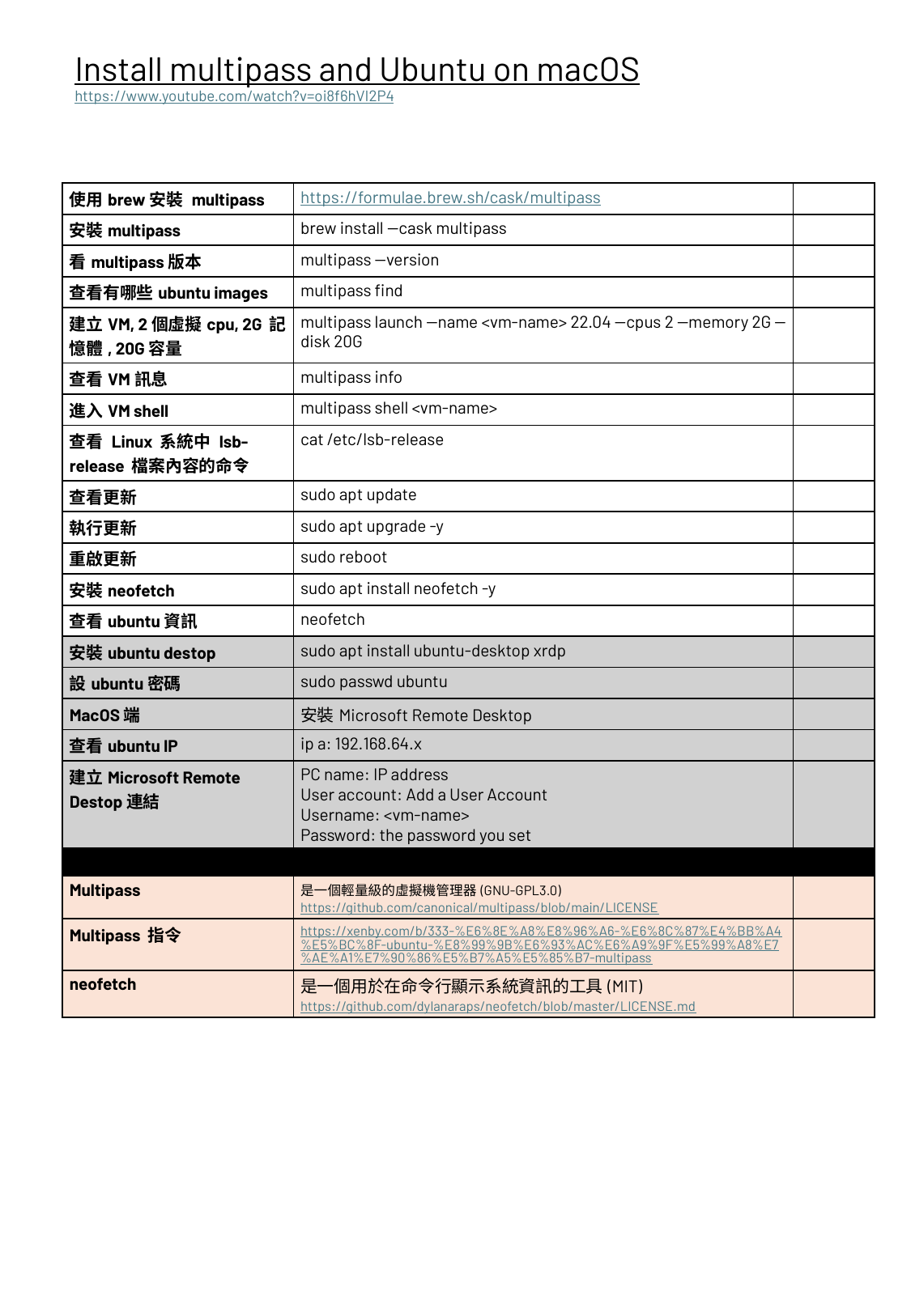

# Install multipass and Ubuntu on macOS https://www.youtube.com/watch?v=oi8f6hVI2P4
| 使用brew安裝 multipass | https://formulae.brew.sh/cask/multipass |  |
| --- | --- | --- |
| 安裝multipass | brew install --cask multipass |  |
| 看multipass版本 | multipass --version |  |
| 查看有哪些ubuntu images | multipass find |  |
| 建立VM, 2個虛擬cpu, 2G 記憶體, 20G容量 | multipass launch --name <vm-name> 22.04 --cpus 2 --memory 2G --disk 20G |  |
| 查看VM訊息 | multipass info |  |
| 進入VM shell | multipass shell <vm-name> |  |
| 查看 Linux 系統中 lsb-release 檔案內容的命令 | cat /etc/lsb-release |  |
| 查看更新 | sudo apt update |  |
| 執行更新 | sudo apt upgrade -y |  |
| 重啟更新 | sudo reboot |  |
| 安裝neofetch | sudo apt install neofetch -y |  |
| 查看ubuntu資訊 | neofetch |  |
| 安裝ubuntu destop | sudo apt install ubuntu-desktop xrdp |  |
| 設ubuntu密碼 | sudo passwd ubuntu |  |
| MacOS端 | 安裝Microsoft Remote Desktop |  |
| 查看ubuntu IP | ip a: 192.168.64.x |  |
| 建立Microsoft Remote Destop連結 | PC name: IP address User account: Add a User Account Username: <vm-name> Password: the password you set |  |
|  |  |  |
| Multipass | 是一個輕量級的虛擬機管理器(GNU-GPL3.0) https://github.com/canonical/multipass/blob/main/LICENSE |  |
| Multipass 指令 | https://xenby.com/b/333-%E6%8E%A8%E8%96%A6-%E6%8C%87%E4%BB%A4%E5%BC%8F-ubuntu-%E8%99%9B%E6%93%AC%E6%A9%9F%E5%99%A8%E7%AE%A1%E7%90%86%E5%B7%A5%E5%85%B7-multipass |  |
| neofetch | 是一個用於在命令行顯示系統資訊的工具(MIT) https://github.com/dylanaraps/neofetch/blob/master/LICENSE.md |  |